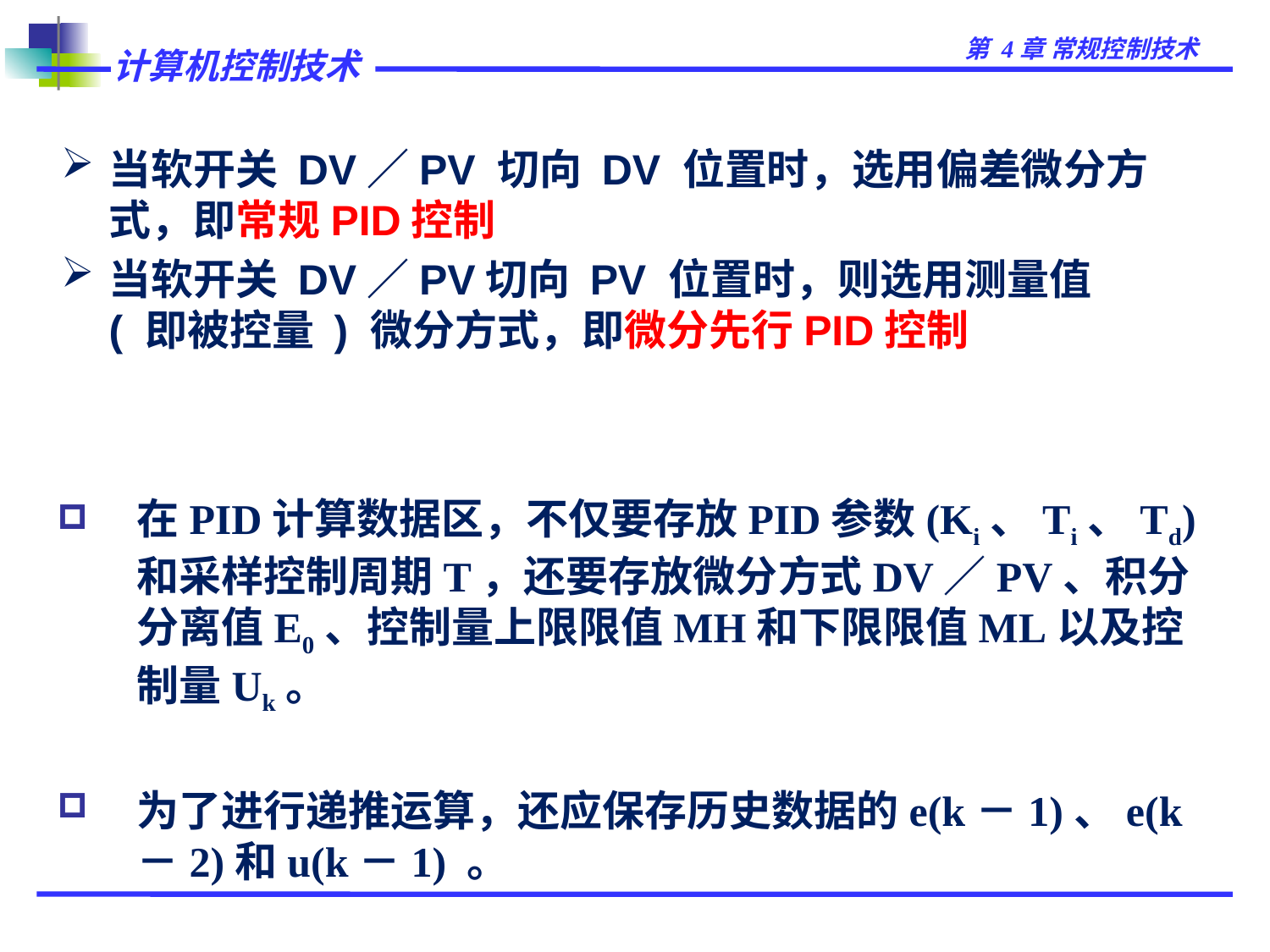

当软开关 DV／PV 切向 DV 位置时，选用偏差微分方式，即常规PID控制
当软开关 DV／PV切向 PV 位置时，则选用测量值 ( 即被控量 ) 微分方式，即微分先行PID控制

在PID计算数据区，不仅要存放PID参数(Ki、Ti、Td)和采样控制周期T，还要存放微分方式DV／PV、积分分离值E0、控制量上限限值MH和下限限值ML以及控制量Uk。

为了进行递推运算，还应保存历史数据的e(k－1)、e(k－2)和u(k－1) 。